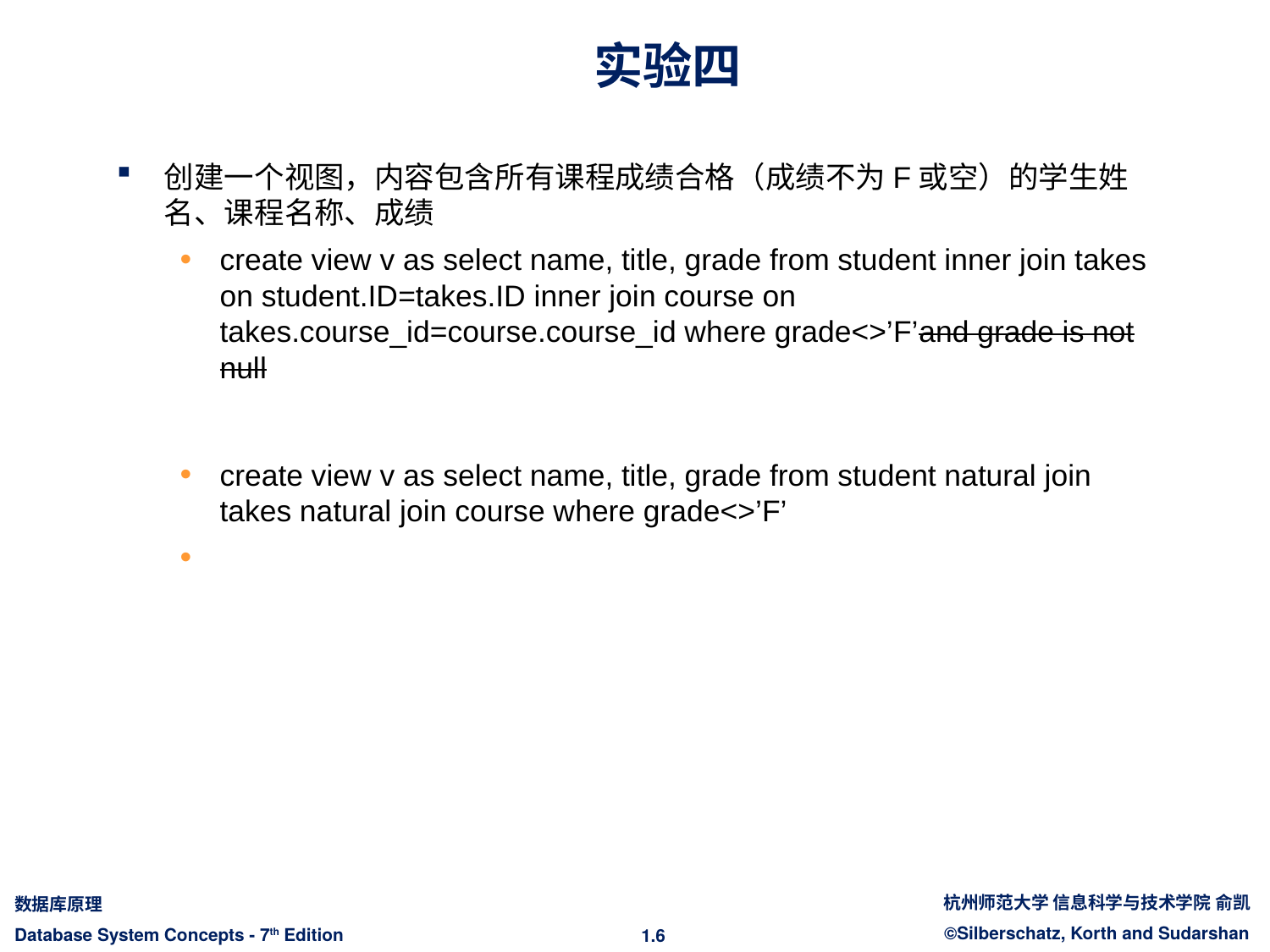

# 实验四
创建一个视图，内容包含所有课程成绩合格（成绩不为F或空）的学生姓名、课程名称、成绩
create view v as select name, title, grade from student inner join takes on student.ID=takes.ID inner join course on takes.course_id=course.course_id where grade<>’F’and grade is not null

create view v as select name, title, grade from student natural join takes natural join course where grade<>’F’